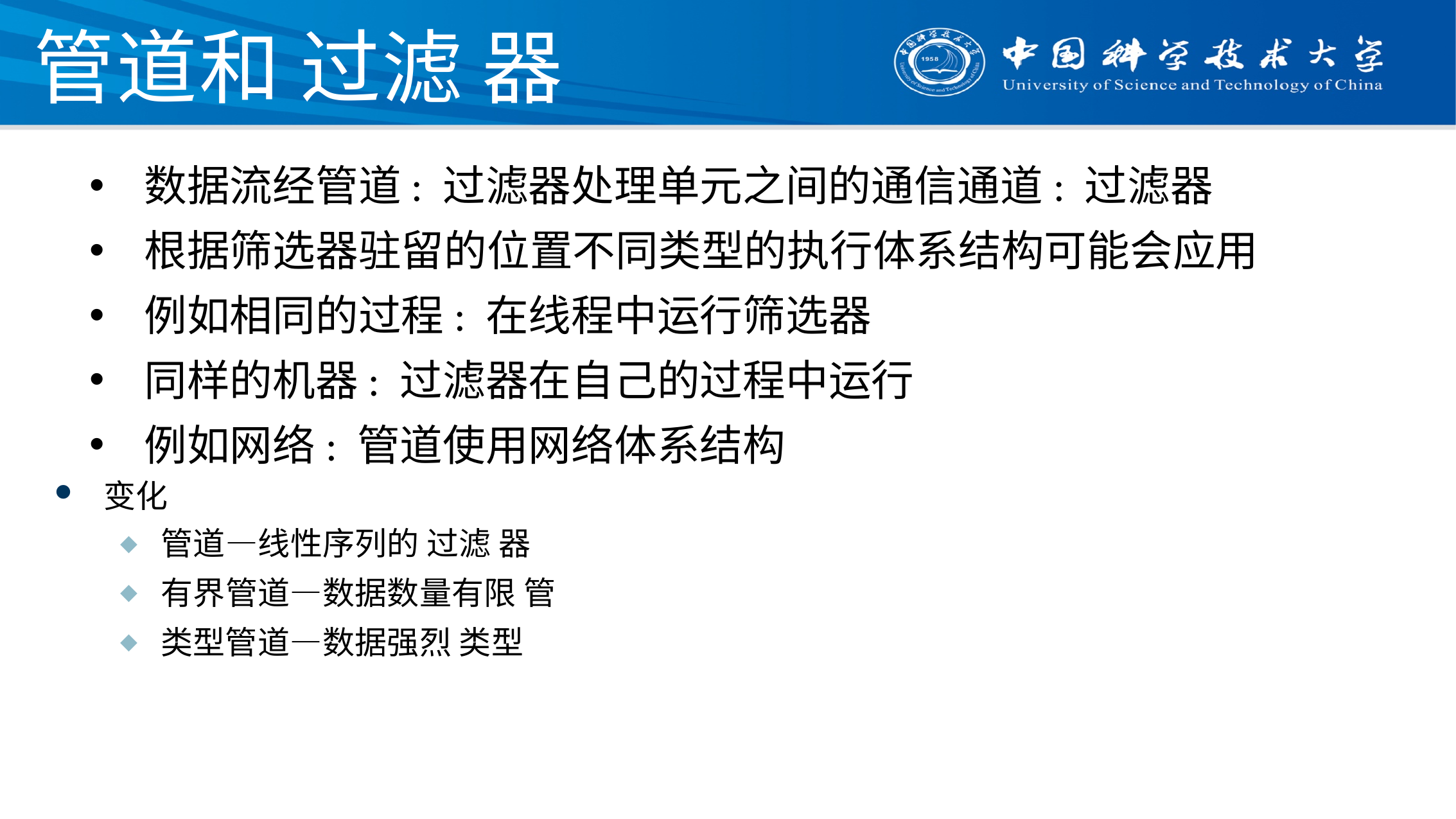

# 管道和 过滤 器
数据流经管道: 过滤器处理单元之间的通信通道: 过滤器
根据筛选器驻留的位置不同类型的执行体系结构可能会应用
例如相同的过程: 在线程中运行筛选器
同样的机器: 过滤器在自己的过程中运行
例如网络: 管道使用网络体系结构
变化
管道—线性序列的 过滤 器
有界管道—数据数量有限 管
类型管道—数据强烈 类型